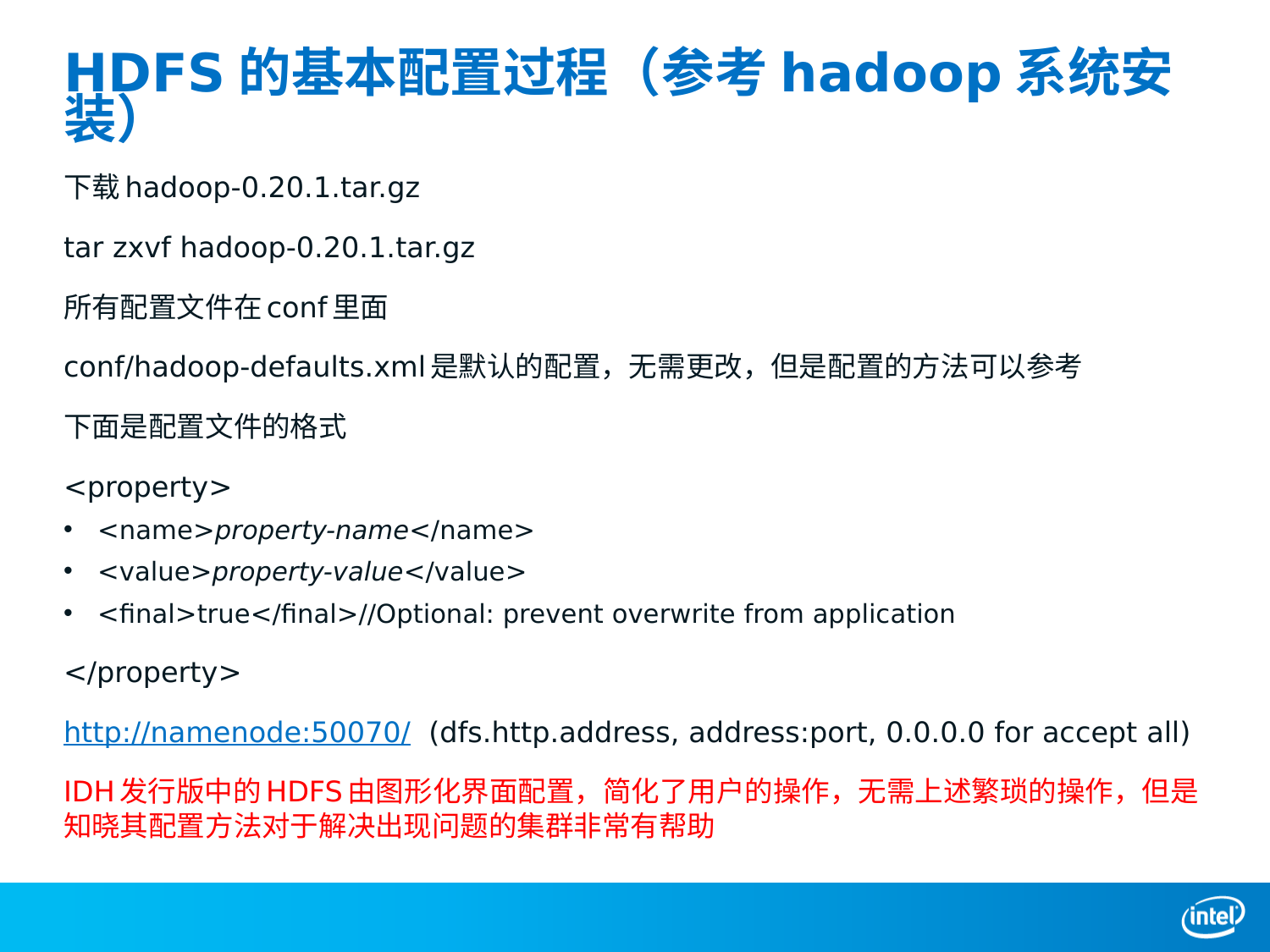

# HDFS的基本配置过程（参考hadoop系统安装）
下载hadoop-0.20.1.tar.gz
tar zxvf hadoop-0.20.1.tar.gz
所有配置文件在conf里面
conf/hadoop-defaults.xml是默认的配置，无需更改，但是配置的方法可以参考
下面是配置文件的格式
<property>
<name>property-name</name>
<value>property-value</value>
<final>true</final>//Optional: prevent overwrite from application
</property>
http://namenode:50070/  (dfs.http.address, address:port, 0.0.0.0 for accept all)
IDH发行版中的HDFS由图形化界面配置，简化了用户的操作，无需上述繁琐的操作，但是知晓其配置方法对于解决出现问题的集群非常有帮助